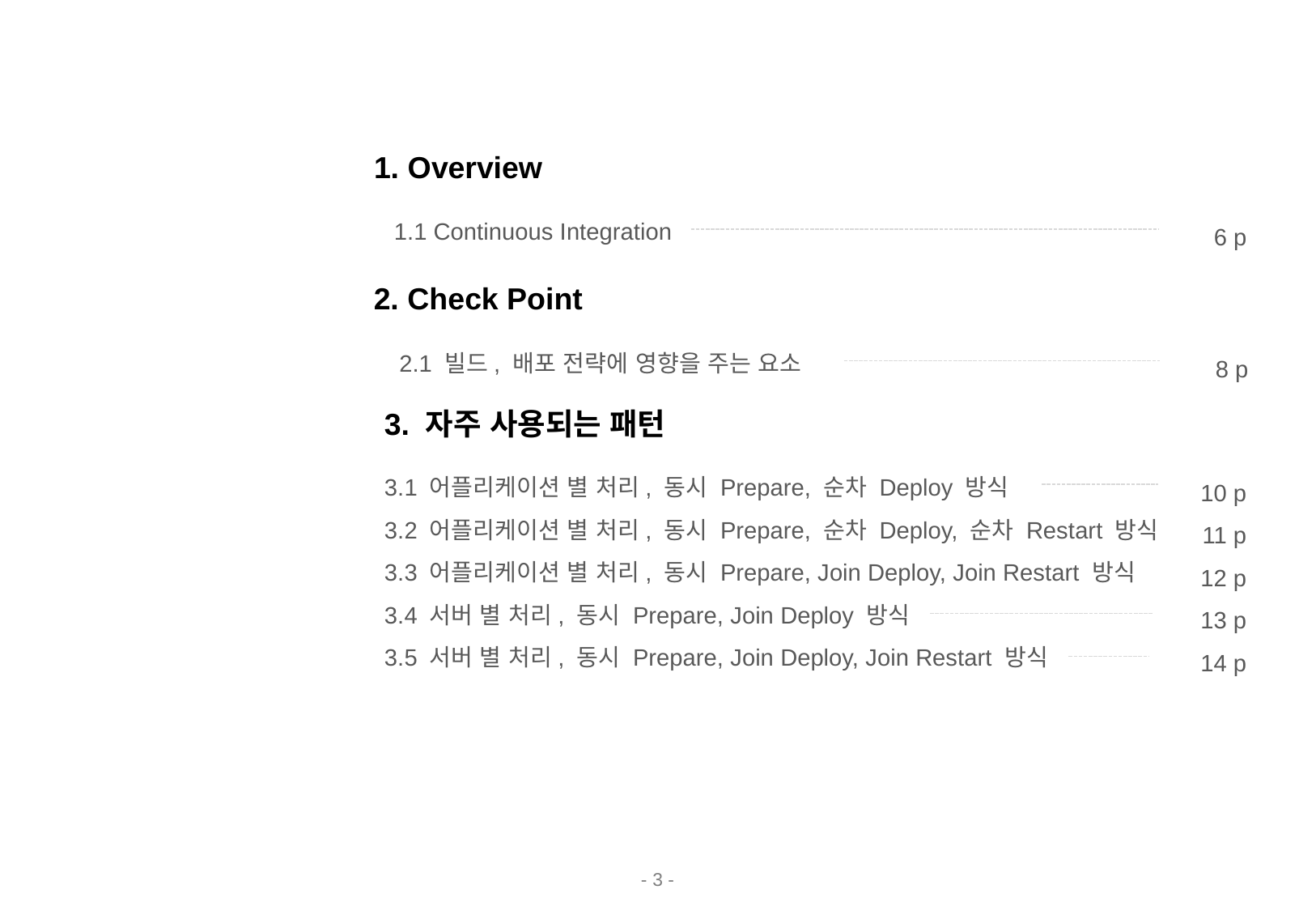

1. Overview
1.1 Continuous Integration
 6 p
2. Check Point
2.1 빌드, 배포 전략에 영향을 주는 요소
 8 p
3. 자주 사용되는 패턴
3.1 어플리케이션 별 처리, 동시 Prepare, 순차 Deploy 방식
3.2 어플리케이션 별 처리, 동시 Prepare, 순차 Deploy, 순차 Restart 방식
3.3 어플리케이션 별 처리, 동시 Prepare, Join Deploy, Join Restart 방식
3.4 서버 별 처리, 동시 Prepare, Join Deploy 방식
3.5 서버 별 처리, 동시 Prepare, Join Deploy, Join Restart 방식
 10 p
11 p
12 p
13 p
14 p